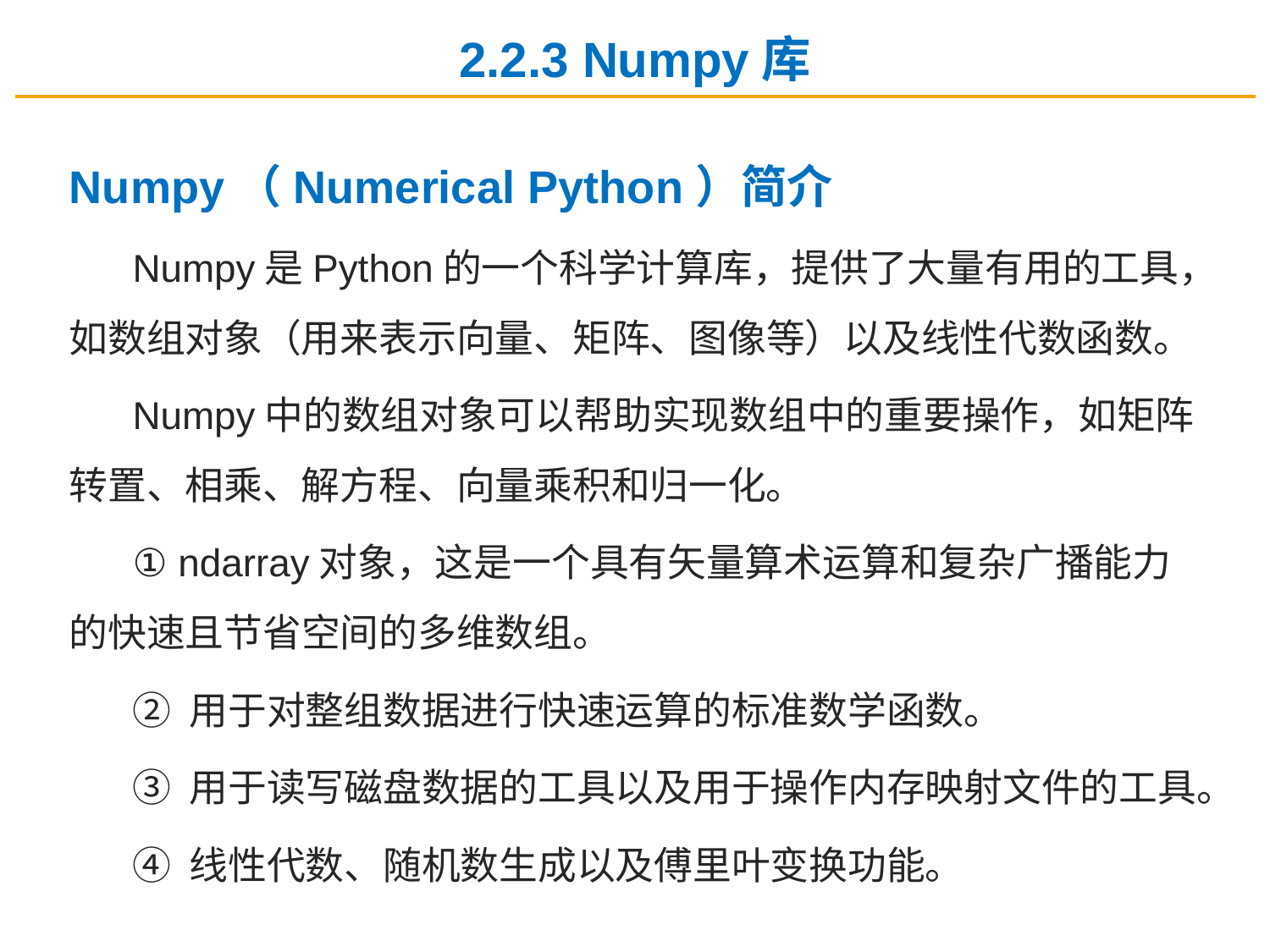

2.2.3 Numpy库
Numpy（Numerical Python）简介
Numpy是Python的一个科学计算库，提供了大量有用的工具，如数组对象（用来表示向量、矩阵、图像等）以及线性代数函数。
Numpy中的数组对象可以帮助实现数组中的重要操作，如矩阵转置、相乘、解方程、向量乘积和归一化。
① ndarray对象，这是一个具有矢量算术运算和复杂广播能力的快速且节省空间的多维数组。
② 用于对整组数据进行快速运算的标准数学函数。
③ 用于读写磁盘数据的工具以及用于操作内存映射文件的工具。
④ 线性代数、随机数生成以及傅里叶变换功能。